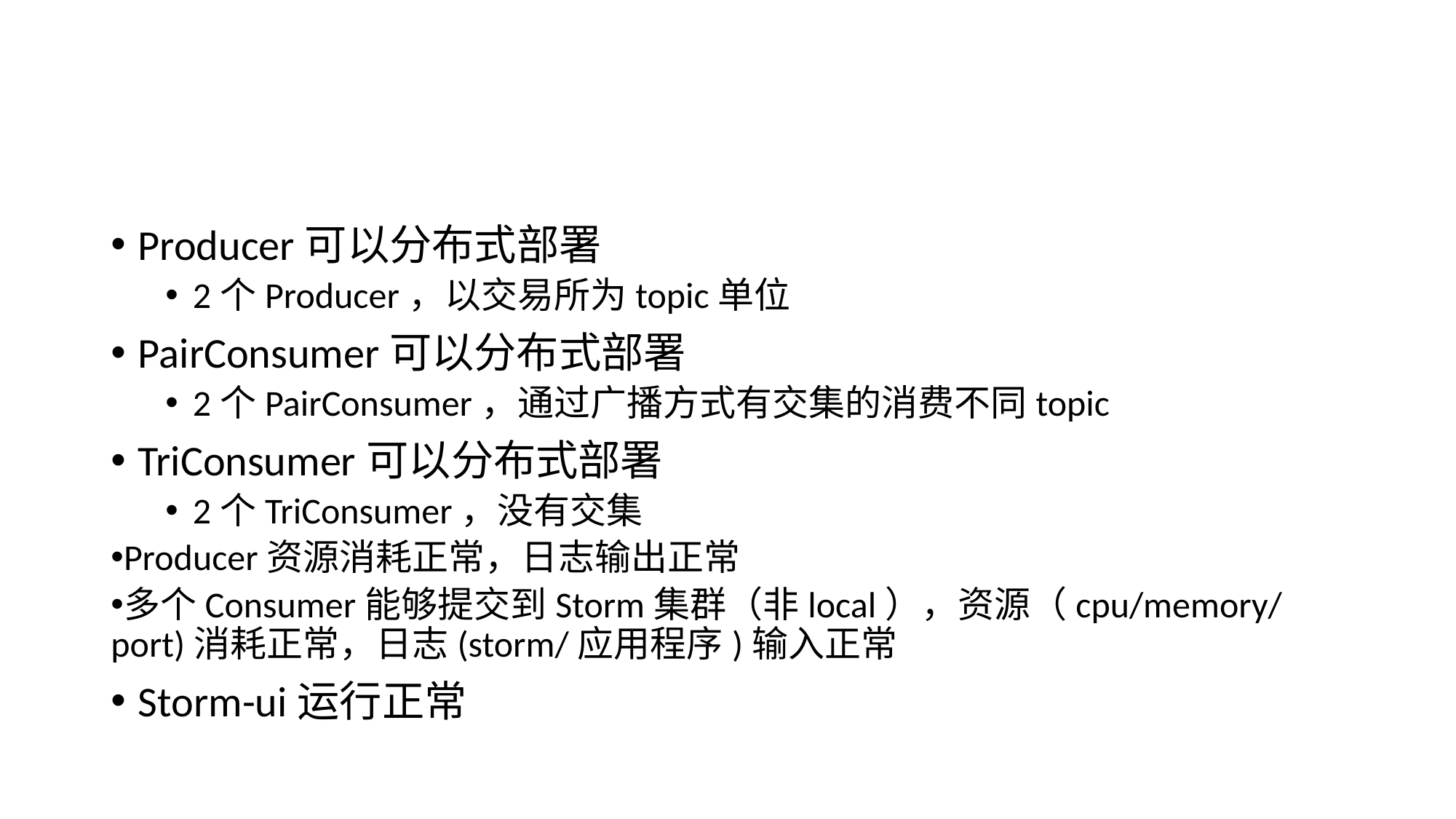

#
Producer可以分布式部署
2个Producer，以交易所为topic单位
PairConsumer可以分布式部署
2个PairConsumer，通过广播方式有交集的消费不同topic
TriConsumer可以分布式部署
2个TriConsumer，没有交集
Producer资源消耗正常，日志输出正常
多个Consumer能够提交到Storm集群（非local），资源（cpu/memory/port)消耗正常，日志(storm/应用程序)输入正常
Storm-ui运行正常